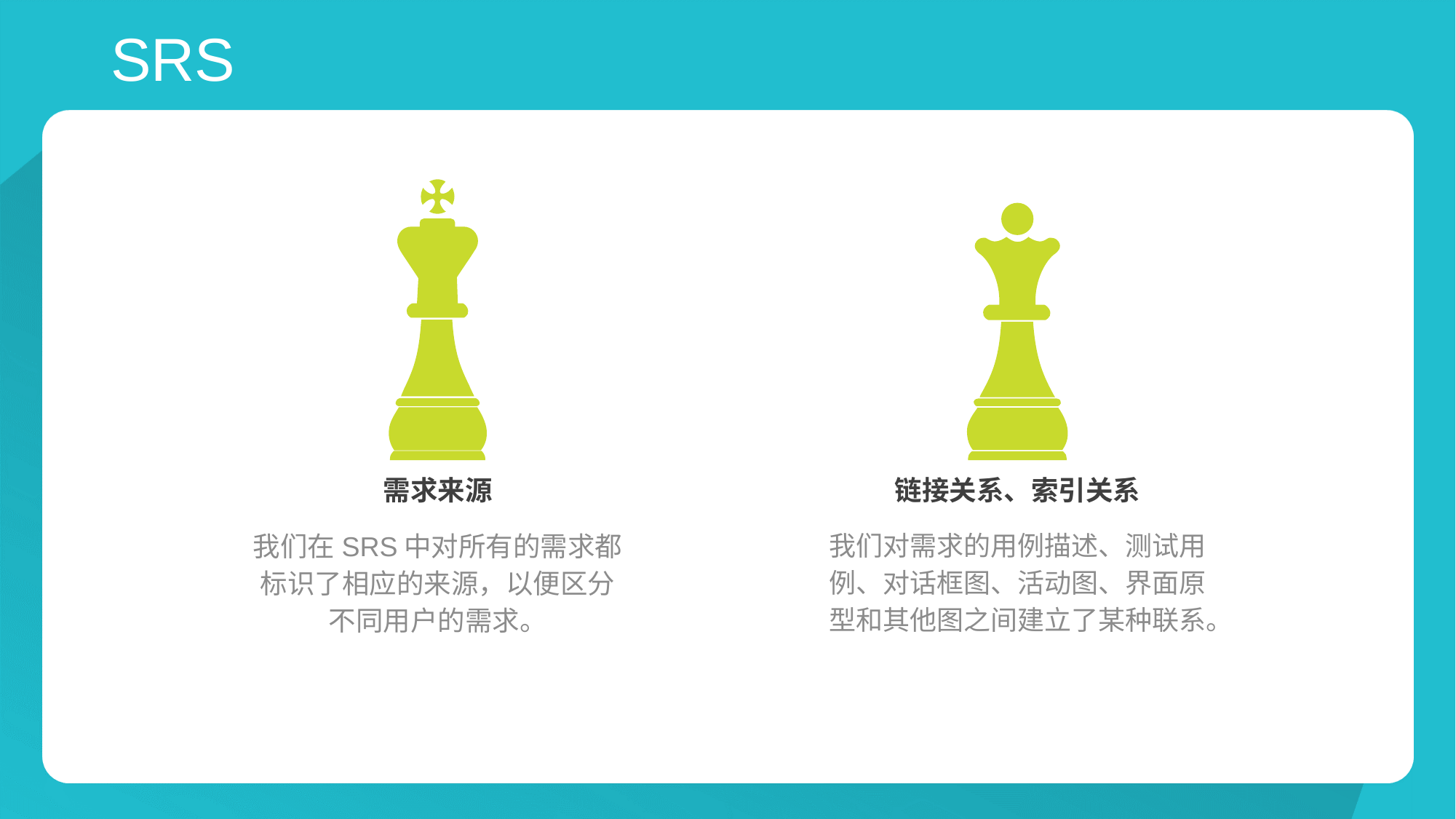

SRS

需求来源
链接关系、索引关系
我们在SRS中对所有的需求都标识了相应的来源，以便区分不同用户的需求。

我们对需求的用例描述、测试用例、对话框图、活动图、界面原型和其他图之间建立了某种联系。